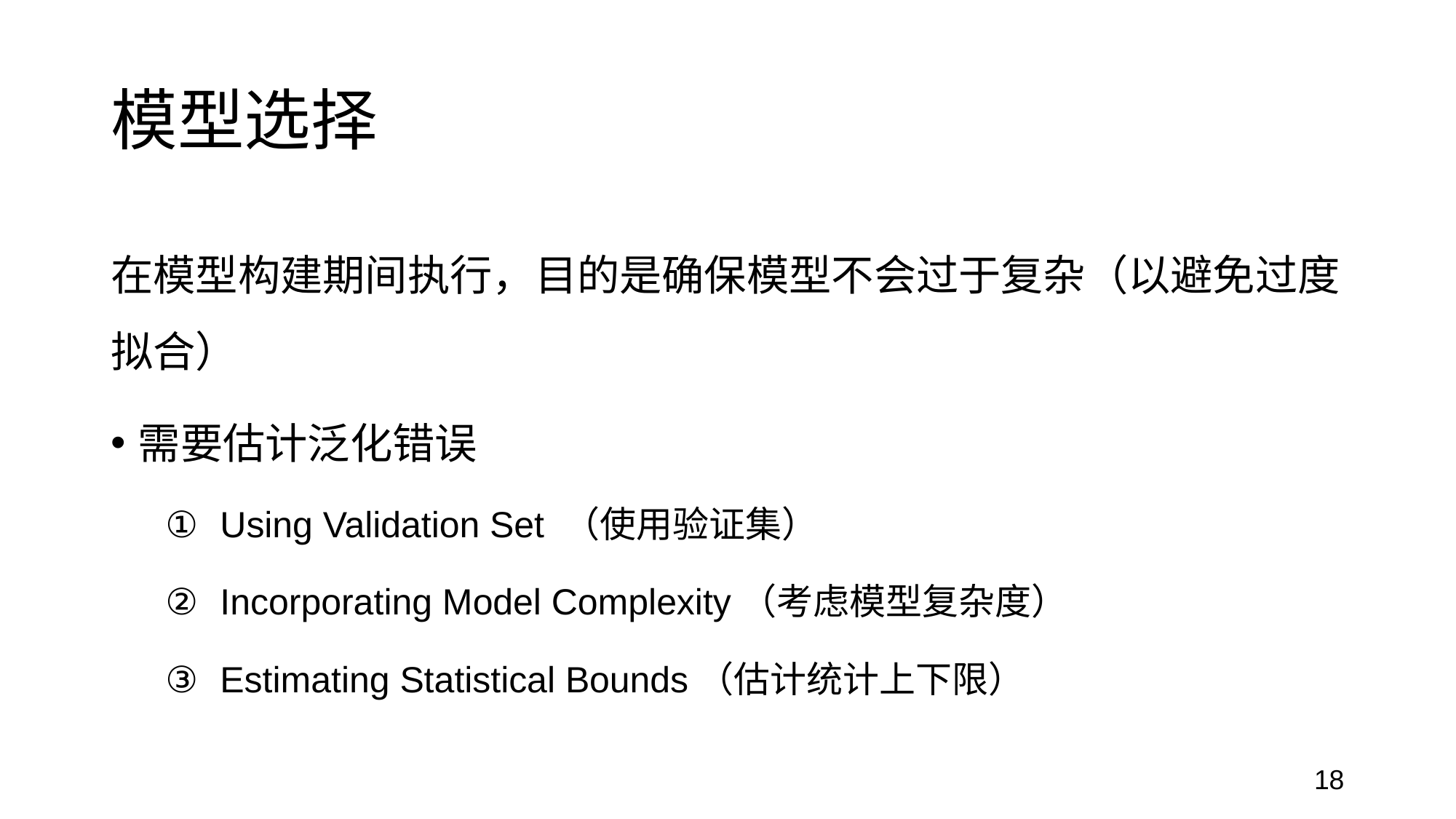

# 模型选择
在模型构建期间执行，目的是确保模型不会过于复杂（以避免过度拟合）
需要估计泛化错误
Using Validation Set （使用验证集）
Incorporating Model Complexity（考虑模型复杂度）
Estimating Statistical Bounds（估计统计上下限）
18